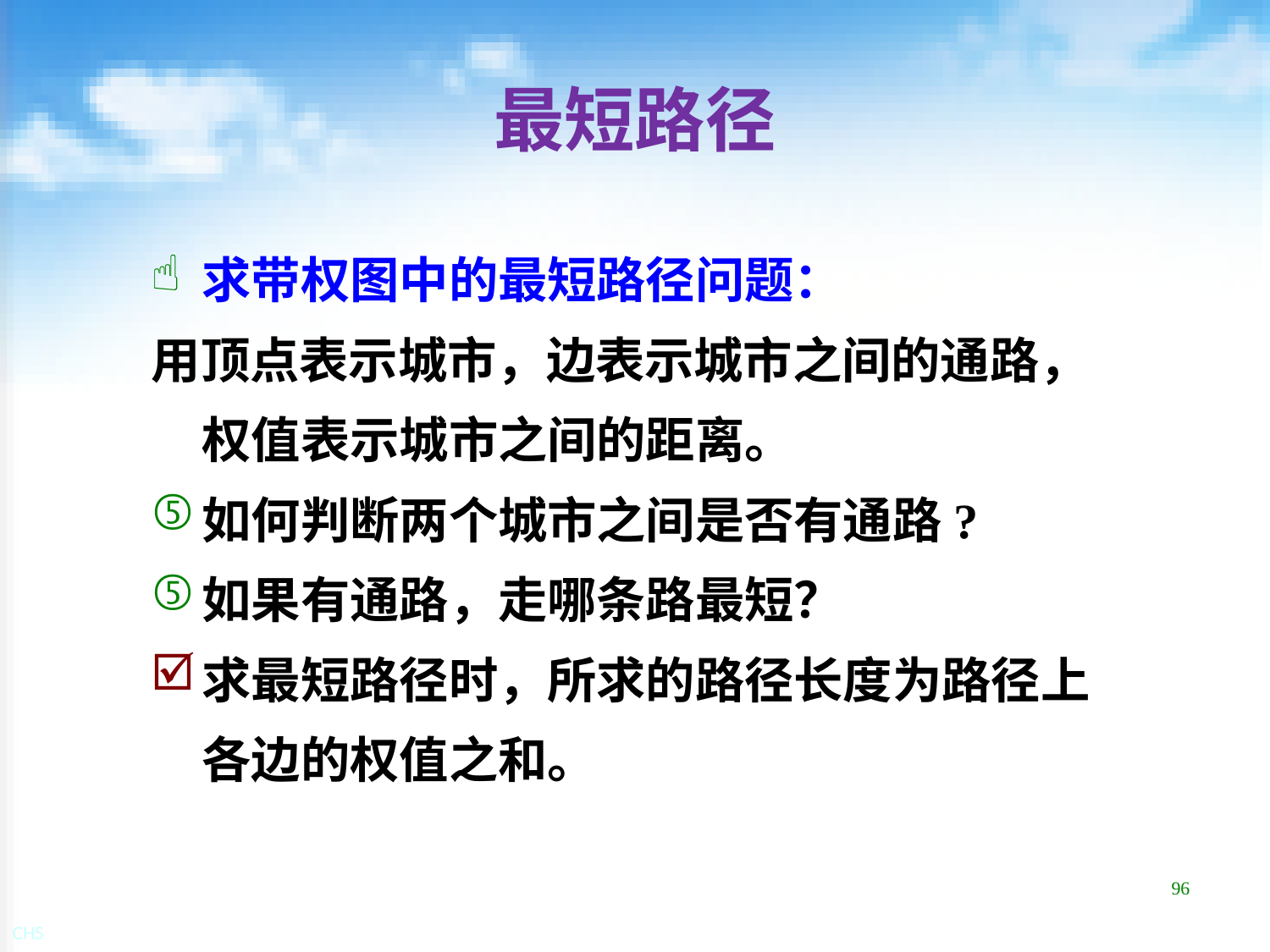

# 最短路径
求带权图中的最短路径问题：
用顶点表示城市，边表示城市之间的通路，权值表示城市之间的距离。
如何判断两个城市之间是否有通路?
如果有通路，走哪条路最短？
求最短路径时，所求的路径长度为路径上各边的权值之和。
96